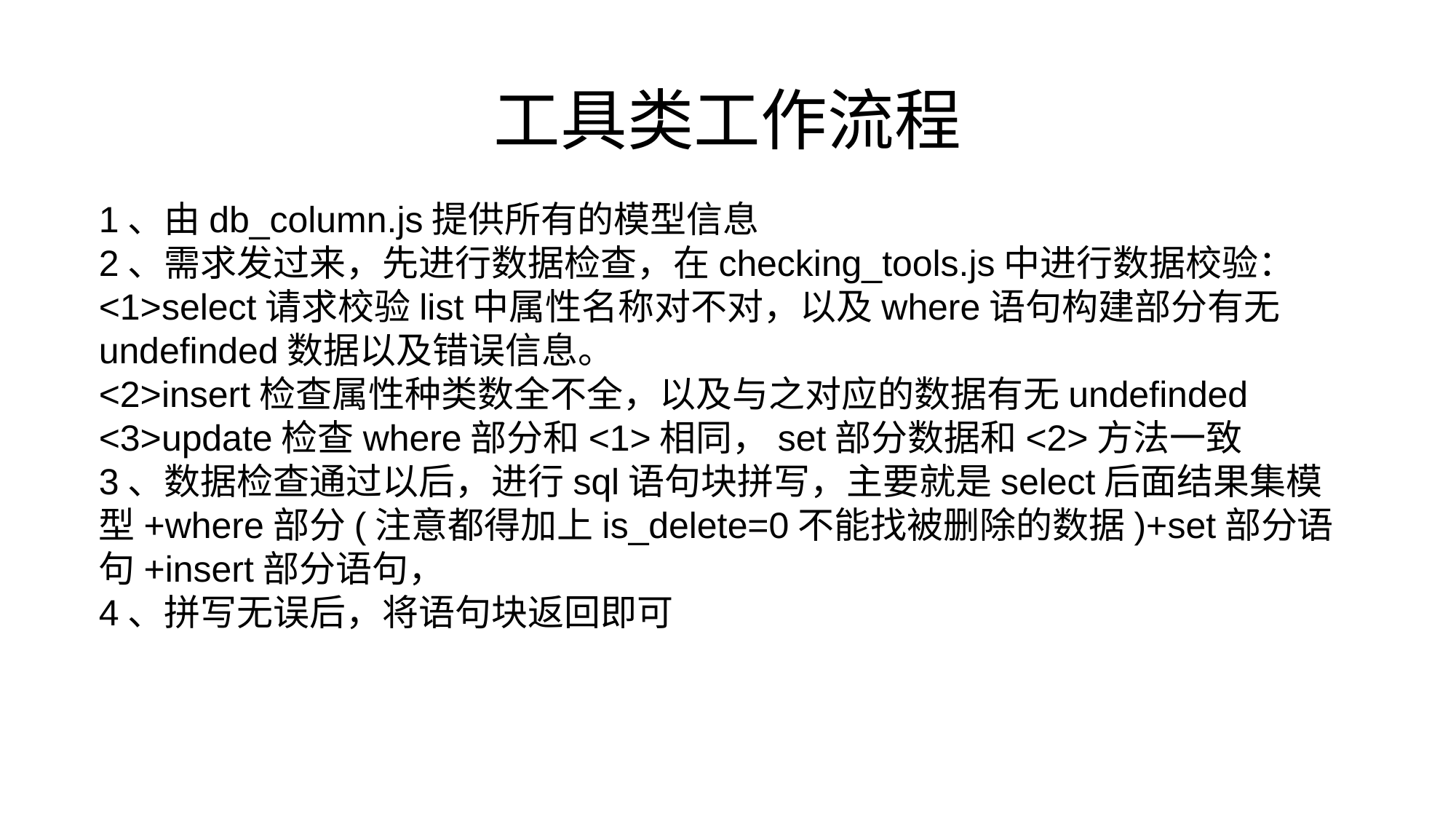

# 工具类工作流程
1、由db_column.js提供所有的模型信息
2、需求发过来，先进行数据检查，在checking_tools.js中进行数据校验：
<1>select请求校验list中属性名称对不对，以及where语句构建部分有无undefinded数据以及错误信息。
<2>insert检查属性种类数全不全，以及与之对应的数据有无undefinded
<3>update检查where部分和<1>相同，set部分数据和<2>方法一致
3、数据检查通过以后，进行sql语句块拼写，主要就是select后面结果集模型+where部分(注意都得加上is_delete=0不能找被删除的数据)+set部分语句+insert部分语句，
4、拼写无误后，将语句块返回即可